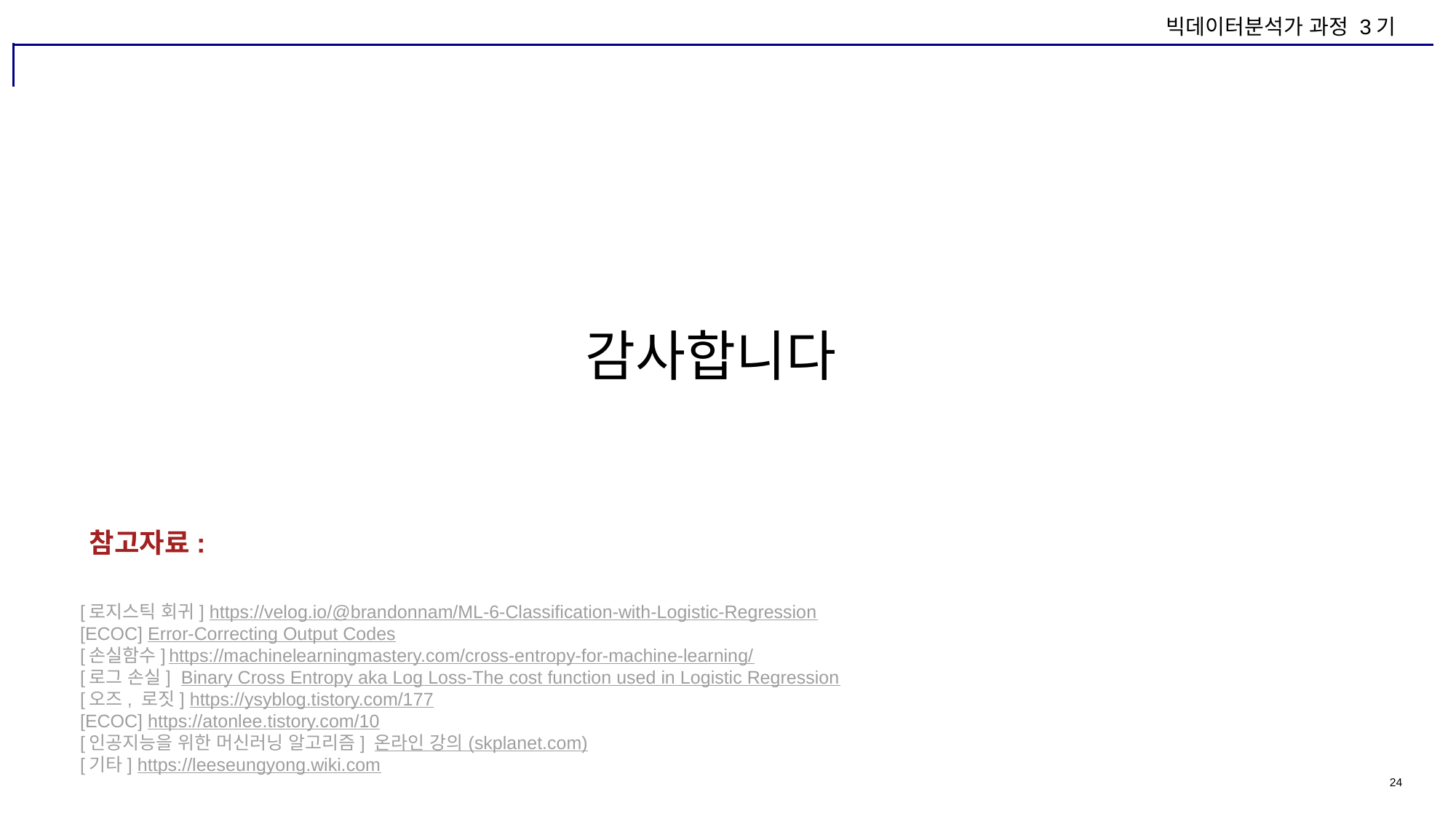

# 감사합니다
[로지스틱 회귀] https://velog.io/@brandonnam/ML-6-Classification-with-Logistic-Regression
[ECOC] Error-Correcting Output Codes
[손실함수] https://machinelearningmastery.com/cross-entropy-for-machine-learning/
[로그 손실]  Binary Cross Entropy aka Log Loss-The cost function used in Logistic Regression
[오즈, 로짓] https://ysyblog.tistory.com/177
[ECOC] https://atonlee.tistory.com/10
[인공지능을 위한 머신러닝 알고리즘] 온라인 강의 (skplanet.com)
[기타] https://leeseungyong.wiki.com

참고자료: